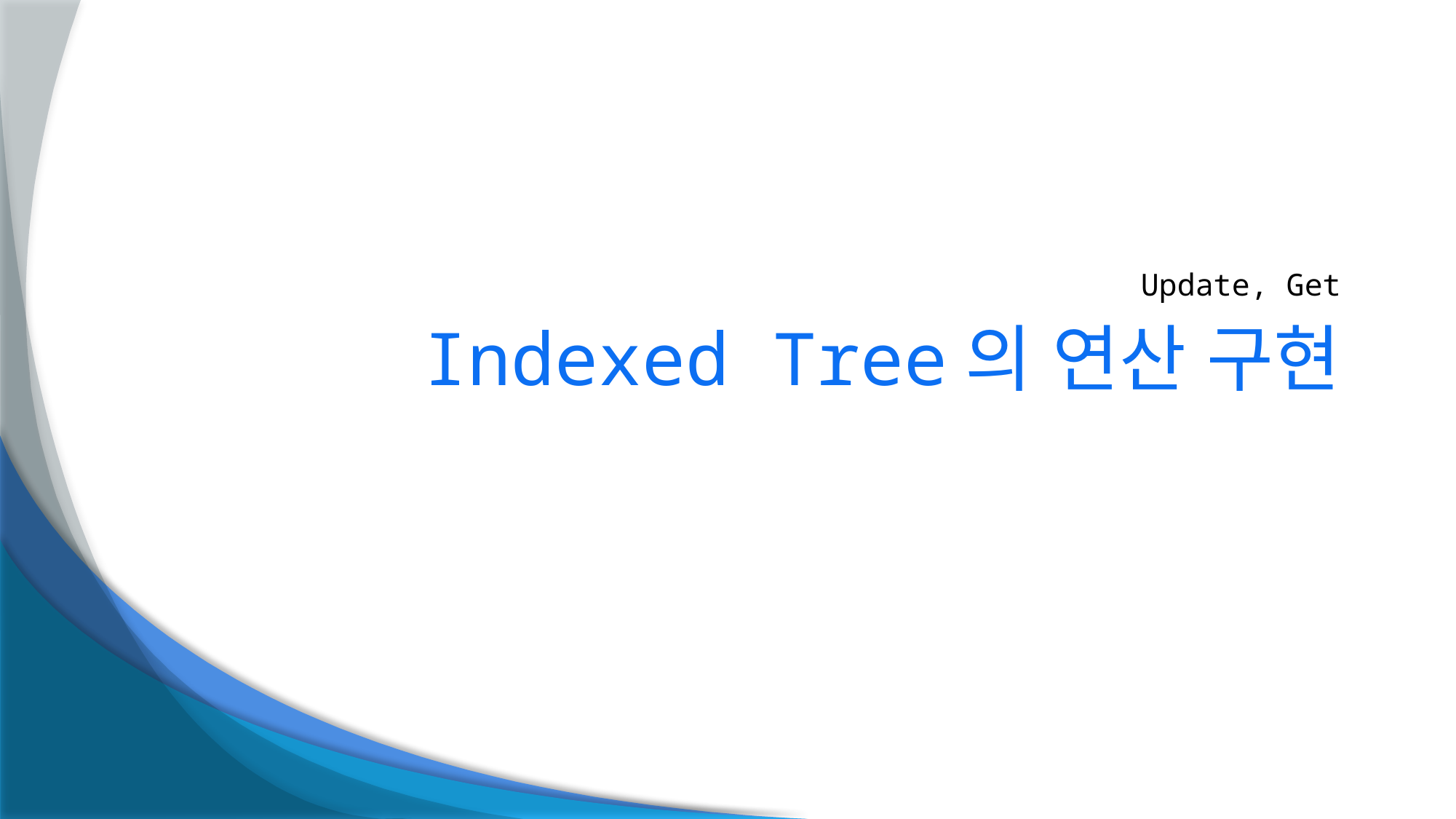

Update, Get
# Indexed Tree의 연산 구현